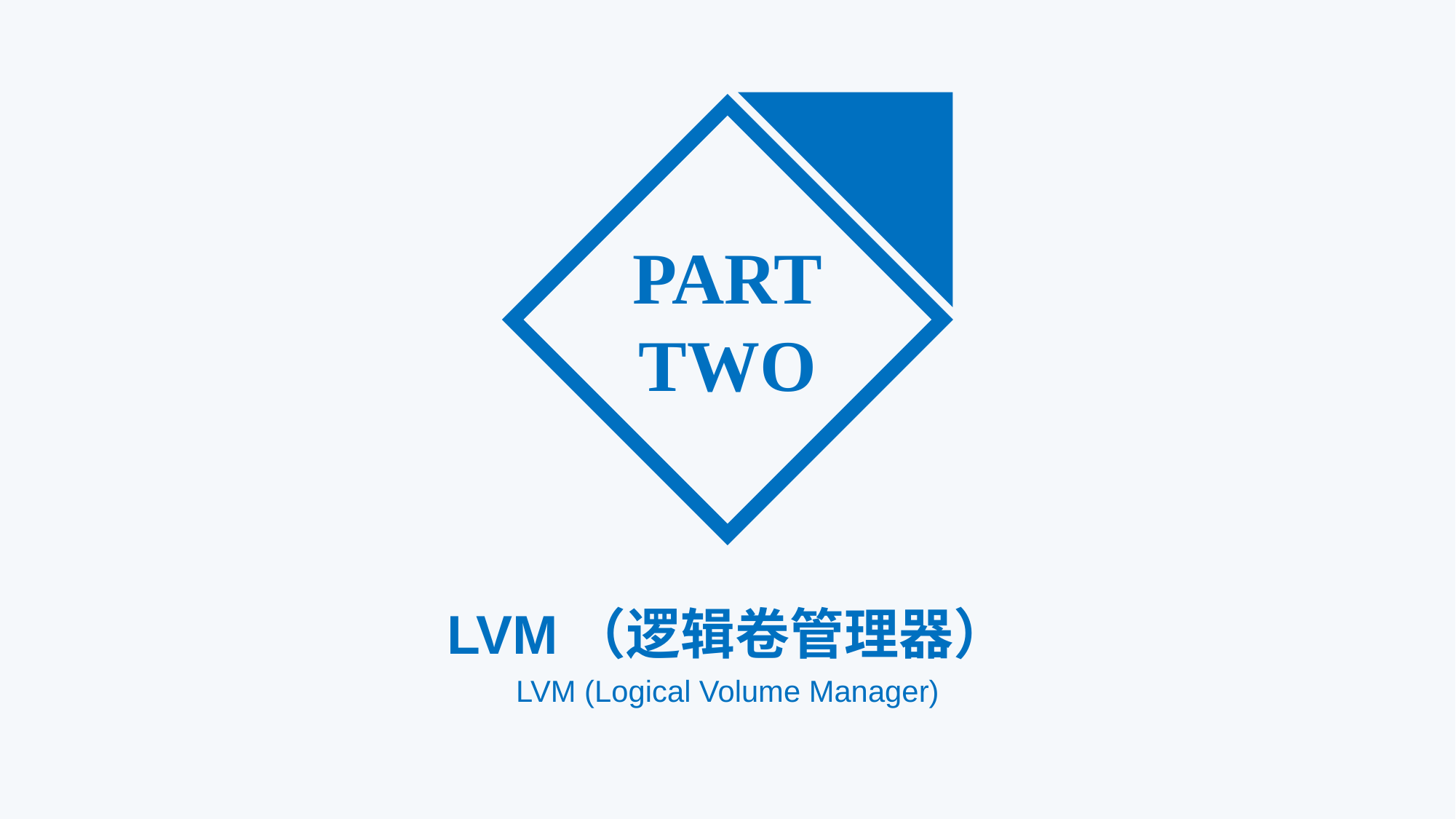

PART
TWO
LVM（逻辑卷管理器）
LVM (Logical Volume Manager)